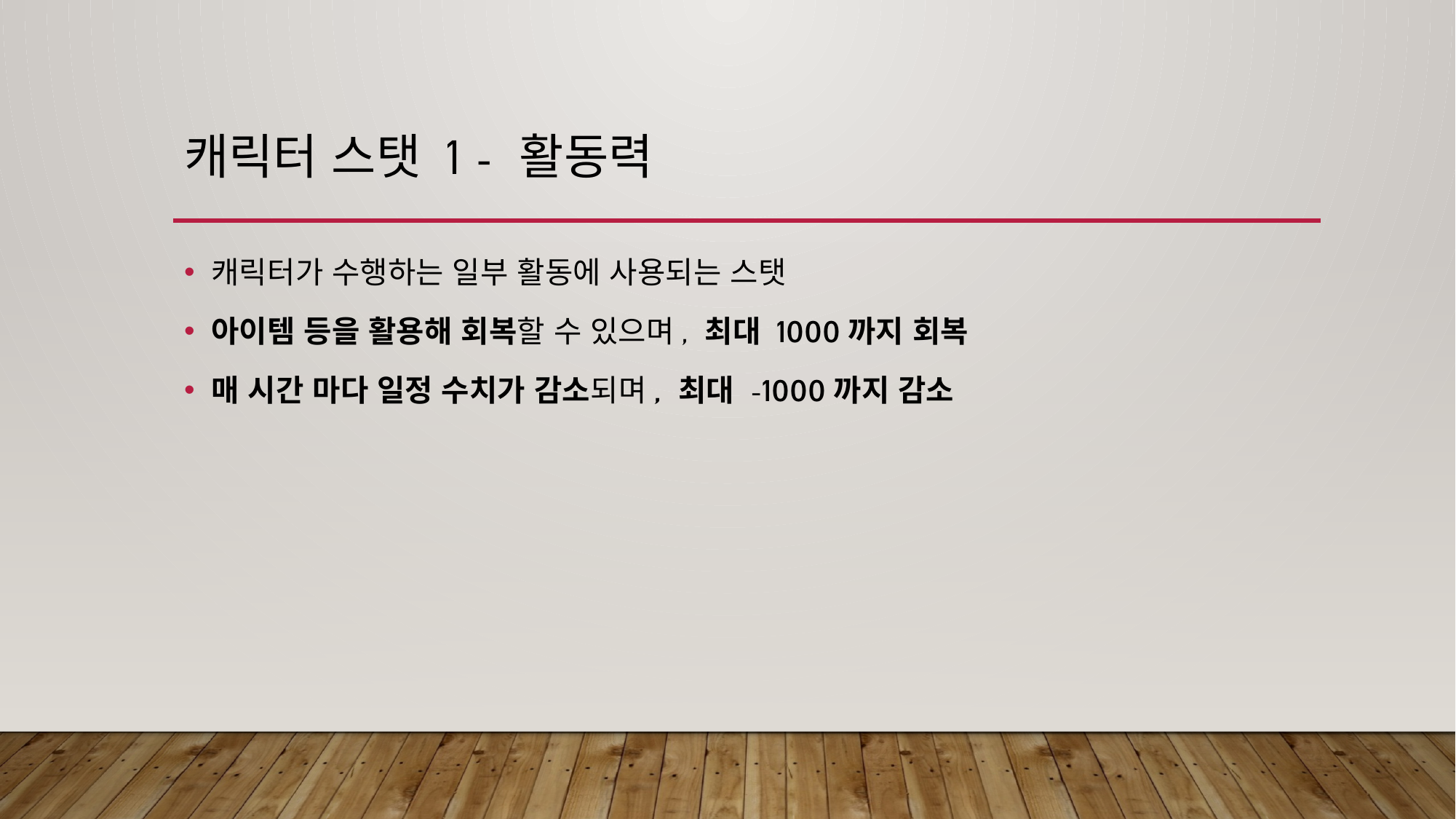

# 캐릭터 스탯 1 - 활동력
캐릭터가 수행하는 일부 활동에 사용되는 스탯
아이템 등을 활용해 회복할 수 있으며, 최대 1000까지 회복
매 시간 마다 일정 수치가 감소되며, 최대 -1000까지 감소